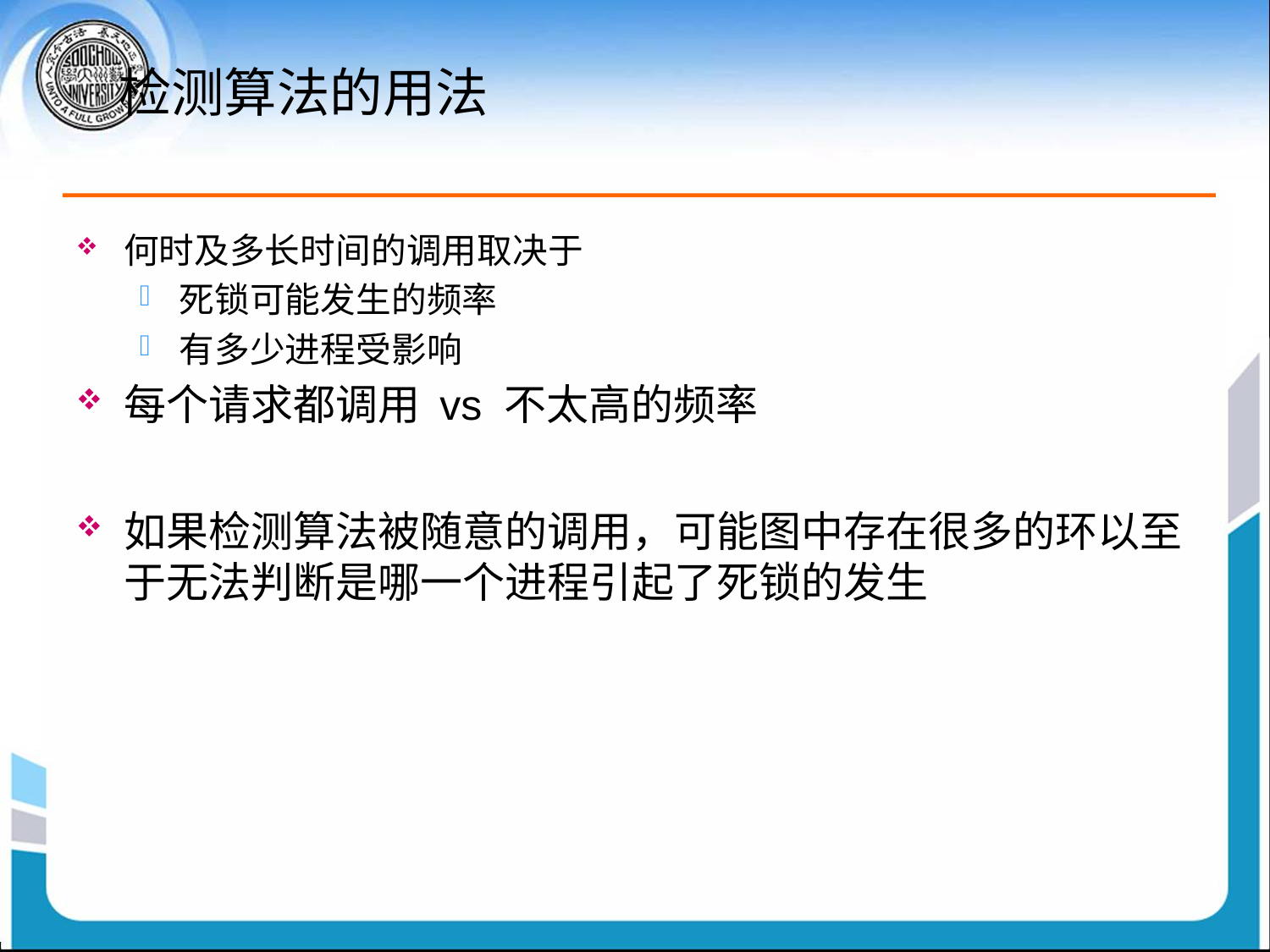

# 检测算法的用法
何时及多长时间的调用取决于
死锁可能发生的频率
有多少进程受影响
每个请求都调用 vs 不太高的频率

如果检测算法被随意的调用，可能图中存在很多的环以至于无法判断是哪一个进程引起了死锁的发生